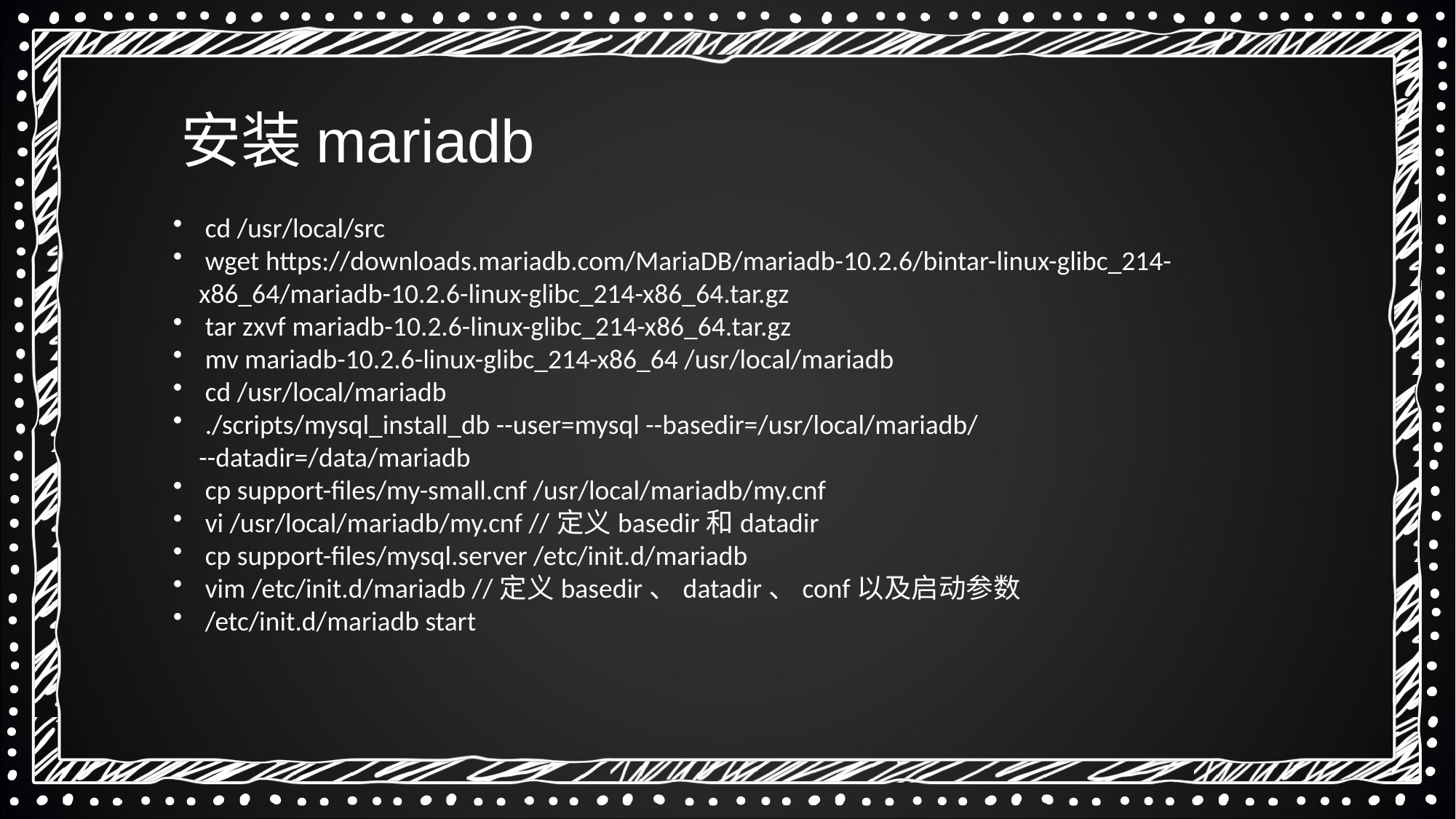

安装mariadb
 cd /usr/local/src
 wget https://downloads.mariadb.com/MariaDB/mariadb-10.2.6/bintar-linux-glibc_214-x86_64/mariadb-10.2.6-linux-glibc_214-x86_64.tar.gz
 tar zxvf mariadb-10.2.6-linux-glibc_214-x86_64.tar.gz
 mv mariadb-10.2.6-linux-glibc_214-x86_64 /usr/local/mariadb
 cd /usr/local/mariadb
 ./scripts/mysql_install_db --user=mysql --basedir=/usr/local/mariadb/ --datadir=/data/mariadb
 cp support-files/my-small.cnf /usr/local/mariadb/my.cnf
 vi /usr/local/mariadb/my.cnf //定义basedir和datadir
 cp support-files/mysql.server /etc/init.d/mariadb
 vim /etc/init.d/mariadb //定义basedir、datadir、conf以及启动参数
 /etc/init.d/mariadb start